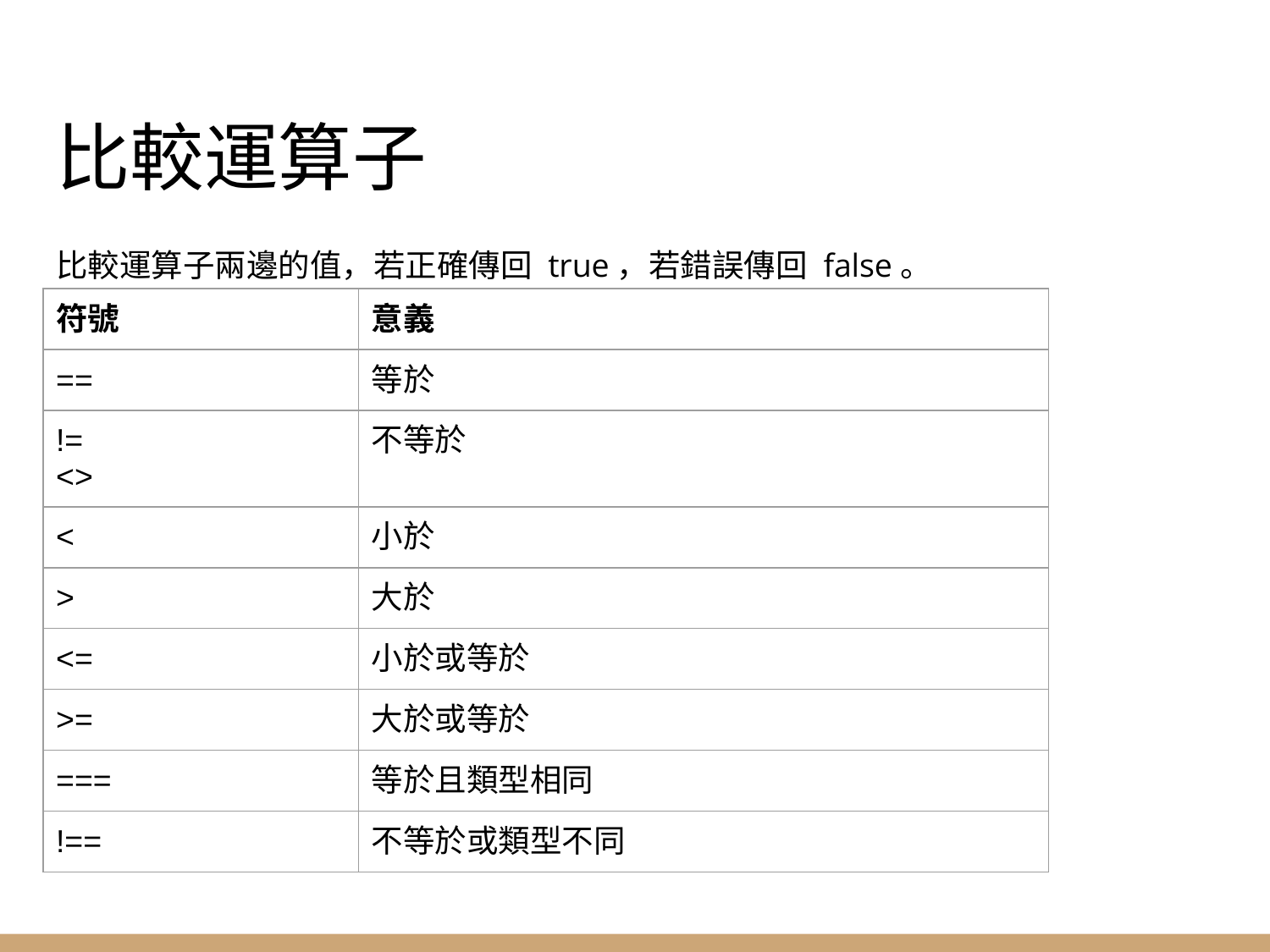

# 比較運算子
比較運算子兩邊的值，若正確傳回 true，若錯誤傳回 false。

| 符號 | 意義 |
| --- | --- |
| == | 等於 |
| != <> | 不等於 |
| < | 小於 |
| > | 大於 |
| <= | 小於或等於 |
| >= | 大於或等於 |
| === | 等於且類型相同 |
| !== | 不等於或類型不同 |